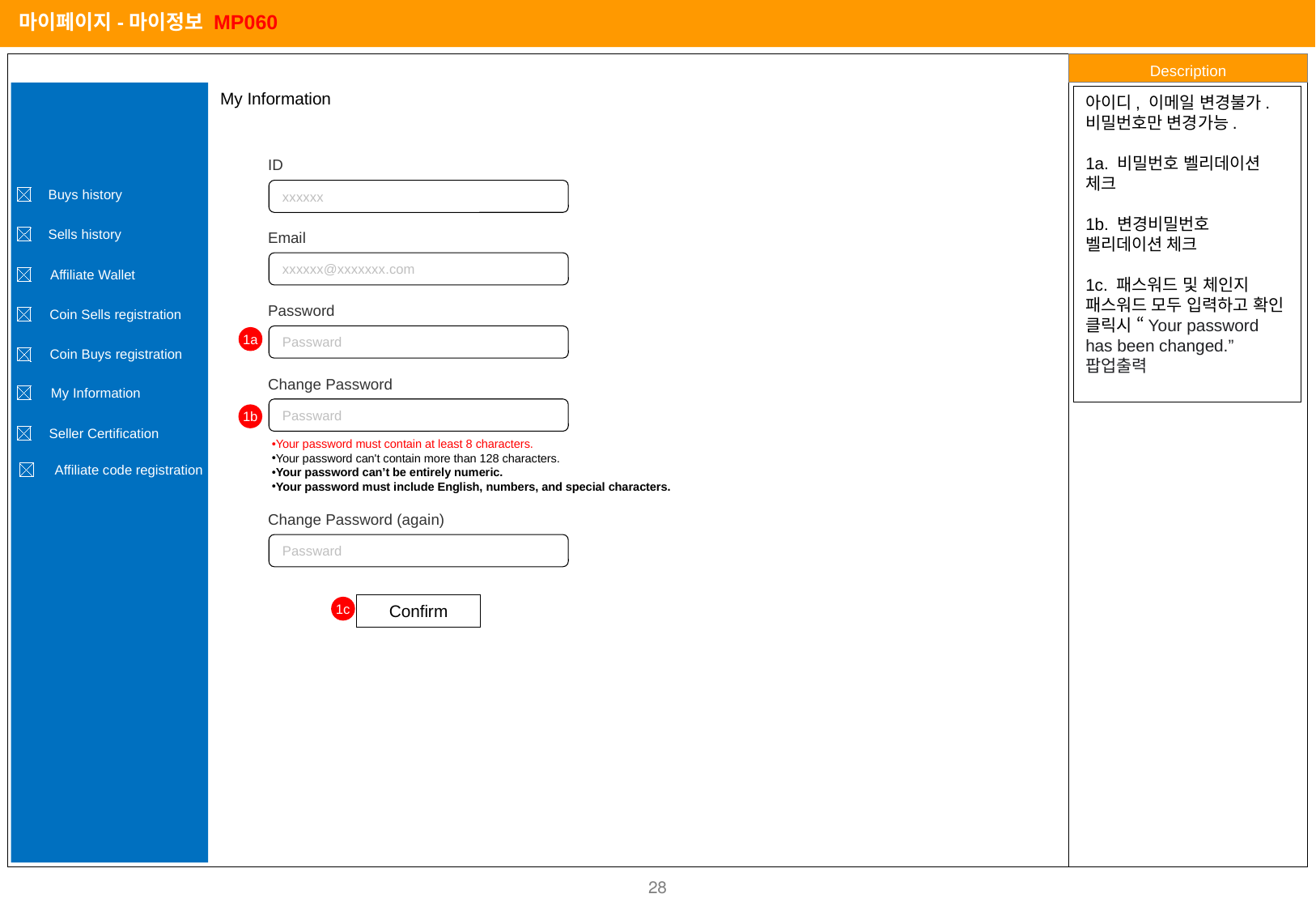

마이페이지-마이정보 MP060
My Information

아이디, 이메일 변경불가. 비밀번호만 변경가능.

1a. 비밀번호 벨리데이션 체크

1b. 변경비밀번호 벨리데이션 체크

1c. 패스워드 및 체인지 패스워드 모두 입력하고 확인 클릭시 “Your password has been changed.” 팝업출력

ID
xxxxxx
Buys history

Sells history

Email
xxxxxx@xxxxxxx.com
Affiliate Wallet

Password
Coin Sells registration

Passward
1a
Coin Buys registration

Change Password
My Information

Passward
1b
Seller Certification

Your password must contain at least 8 characters.
Your password can't contain more than 128 characters.
Your password can’t be entirely numeric.
Your password must include English, numbers, and special characters.
Affiliate code registration

Change Password (again)
Passward
Confirm
1c